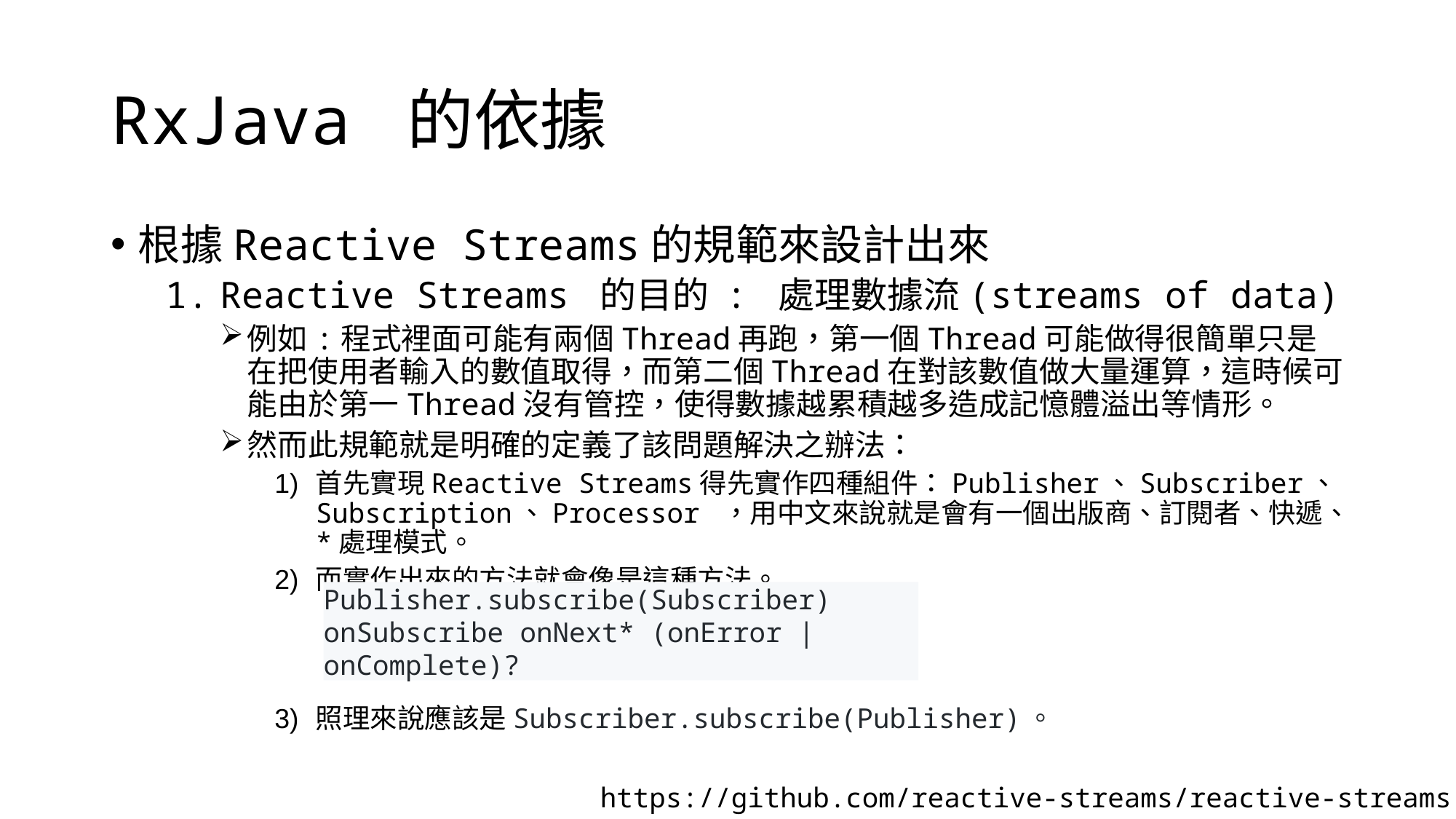

# RxJava 的依據
根據Reactive Streams的規範來設計出來
Reactive Streams 的目的 : 處理數據流(streams of data)
例如:程式裡面可能有兩個Thread再跑，第一個Thread可能做得很簡單只是在把使用者輸入的數值取得，而第二個Thread在對該數值做大量運算，這時候可能由於第一Thread沒有管控，使得數據越累積越多造成記憶體溢出等情形。
然而此規範就是明確的定義了該問題解決之辦法：
首先實現Reactive Streams得先實作四種組件：Publisher、Subscriber、Subscription、Processor ，用中文來說就是會有一個出版商、訂閱者、快遞、*處理模式。
而實作出來的方法就會像是這種方法。

照理來說應該是Subscriber.subscribe(Publisher)。
Publisher.subscribe(Subscriber)
onSubscribe onNext* (onError | onComplete)?
https://github.com/reactive-streams/reactive-streams-jvm